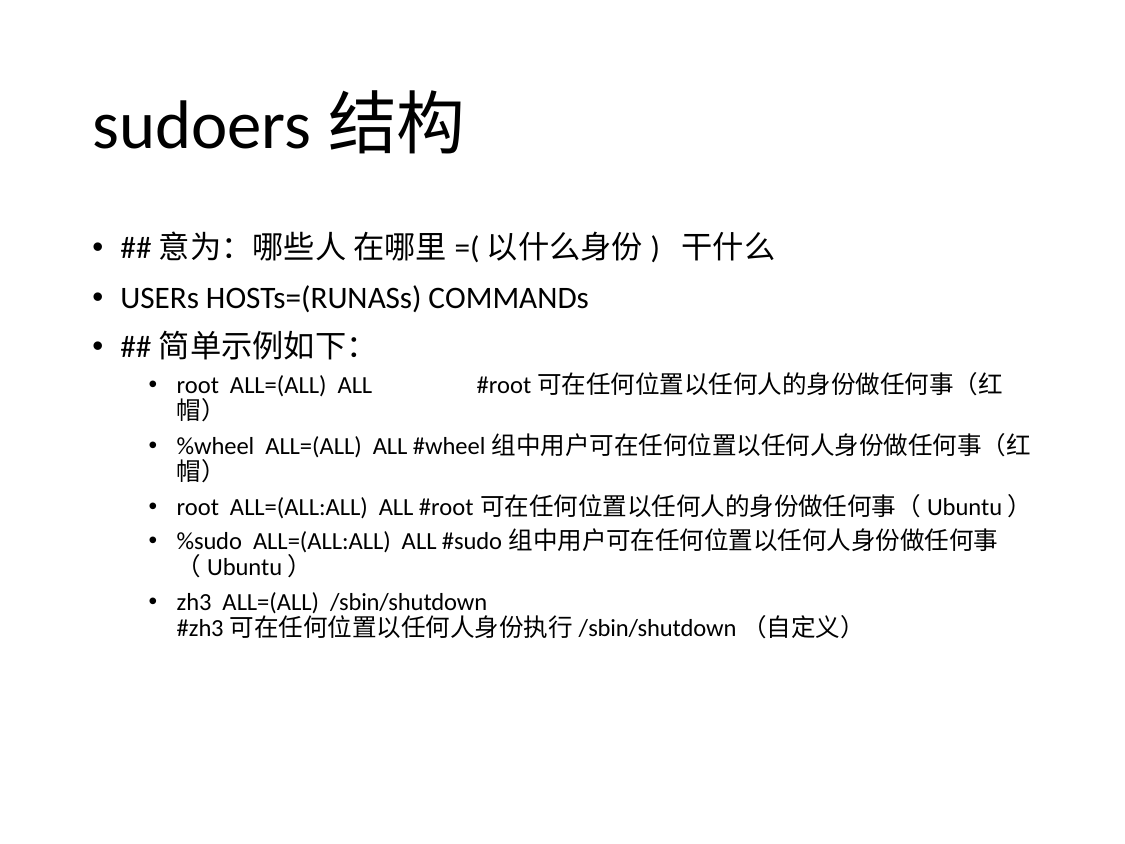

# sudoers结构
##意为：哪些人 在哪里=(以什么身份)  干什么
USERs HOSTs=(RUNASs) COMMANDs
##简单示例如下：
root  ALL=(ALL)  ALL 	#root可在任何位置以任何人的身份做任何事（红帽）
%wheel  ALL=(ALL)  ALL #wheel组中用户可在任何位置以任何人身份做任何事（红帽）
root  ALL=(ALL:ALL)  ALL #root可在任何位置以任何人的身份做任何事（Ubuntu）
%sudo  ALL=(ALL:ALL)  ALL #sudo组中用户可在任何位置以任何人身份做任何事（Ubuntu）
zh3  ALL=(ALL)  /sbin/shutdown  #zh3可在任何位置以任何人身份执行/sbin/shutdown（自定义）